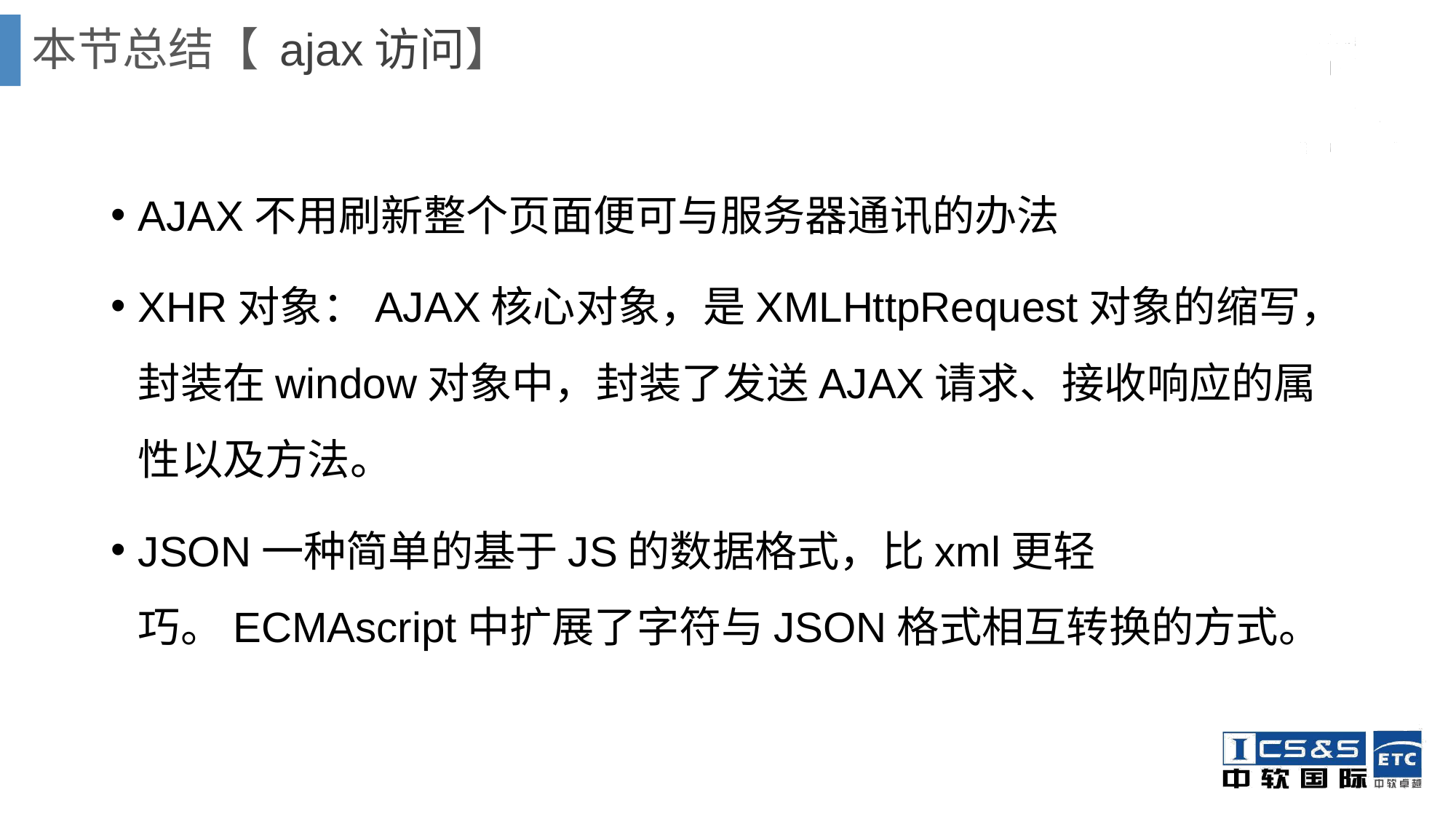

# 本节总结【 ajax访问】
AJAX不用刷新整个页面便可与服务器通讯的办法
XHR对象：AJAX核心对象，是XMLHttpRequest对象的缩写，封装在window对象中，封装了发送AJAX请求、接收响应的属性以及方法。
JSON一种简单的基于JS的数据格式，比xml更轻巧。ECMAscript中扩展了字符与JSON格式相互转换的方式。